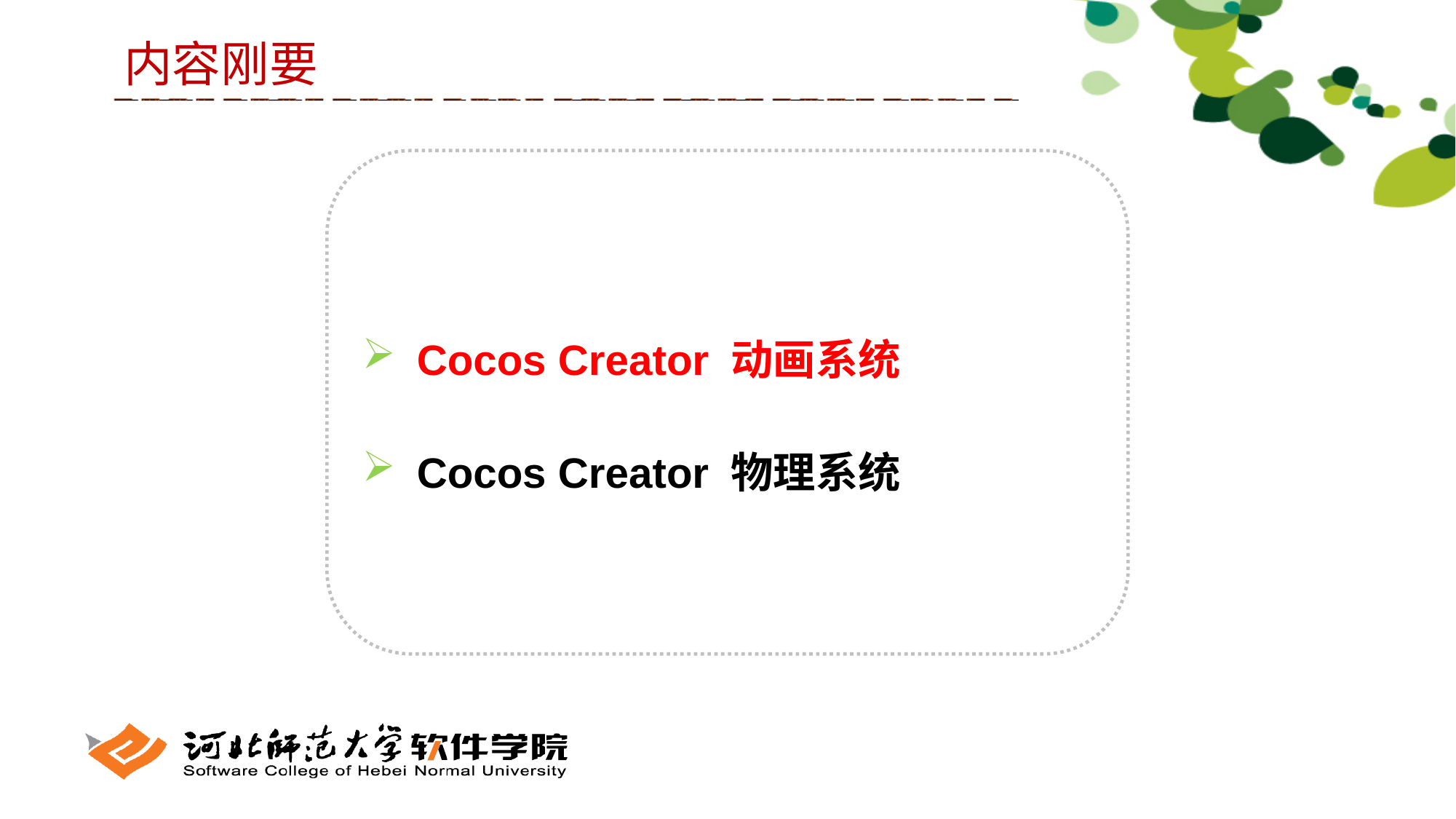

内容刚要
Cocos Creator 动画系统
Cocos Creator 物理系统